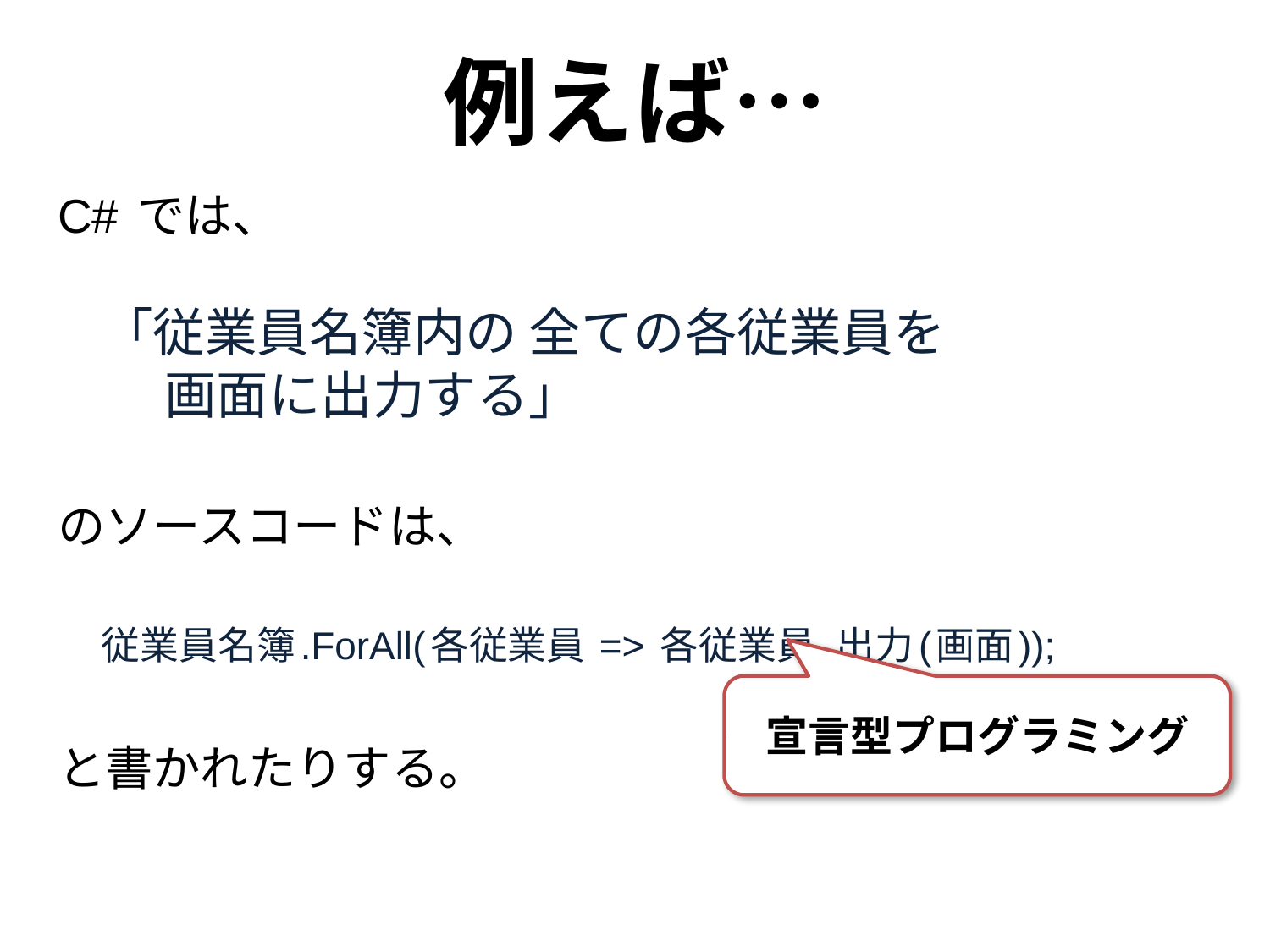

# 例えば…
C# では、
「従業員名簿内の 全ての各従業員を
	画面に出力する」
のソースコードは、
従業員名簿.ForAll(各従業員 => 各従業員.出力(画面));
と書かれたりする。
宣言型プログラミング